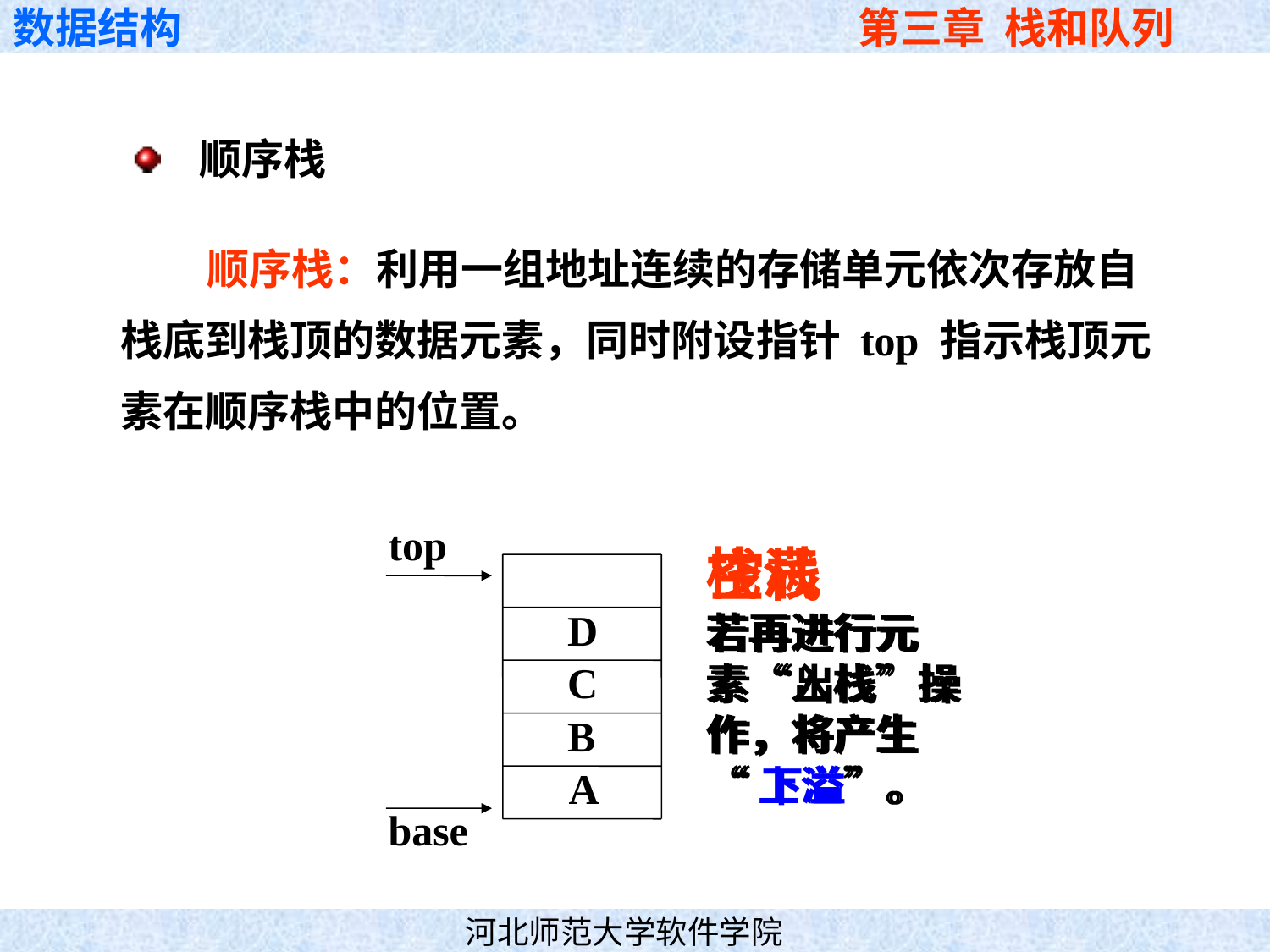

顺序栈
        顺序栈：利用一组地址连续的存储单元依次存放自
栈底到栈顶的数据元素，同时附设指针 top 指示栈顶元
素在顺序栈中的位置。

top

top

top

栈满
若再进行元
素“入栈”操
作，将产生
“上溢”。
空栈
若再进行元
素“出栈”操
作，将产生
“下溢”。

E

top

D
top

C
top

B
top

A
base